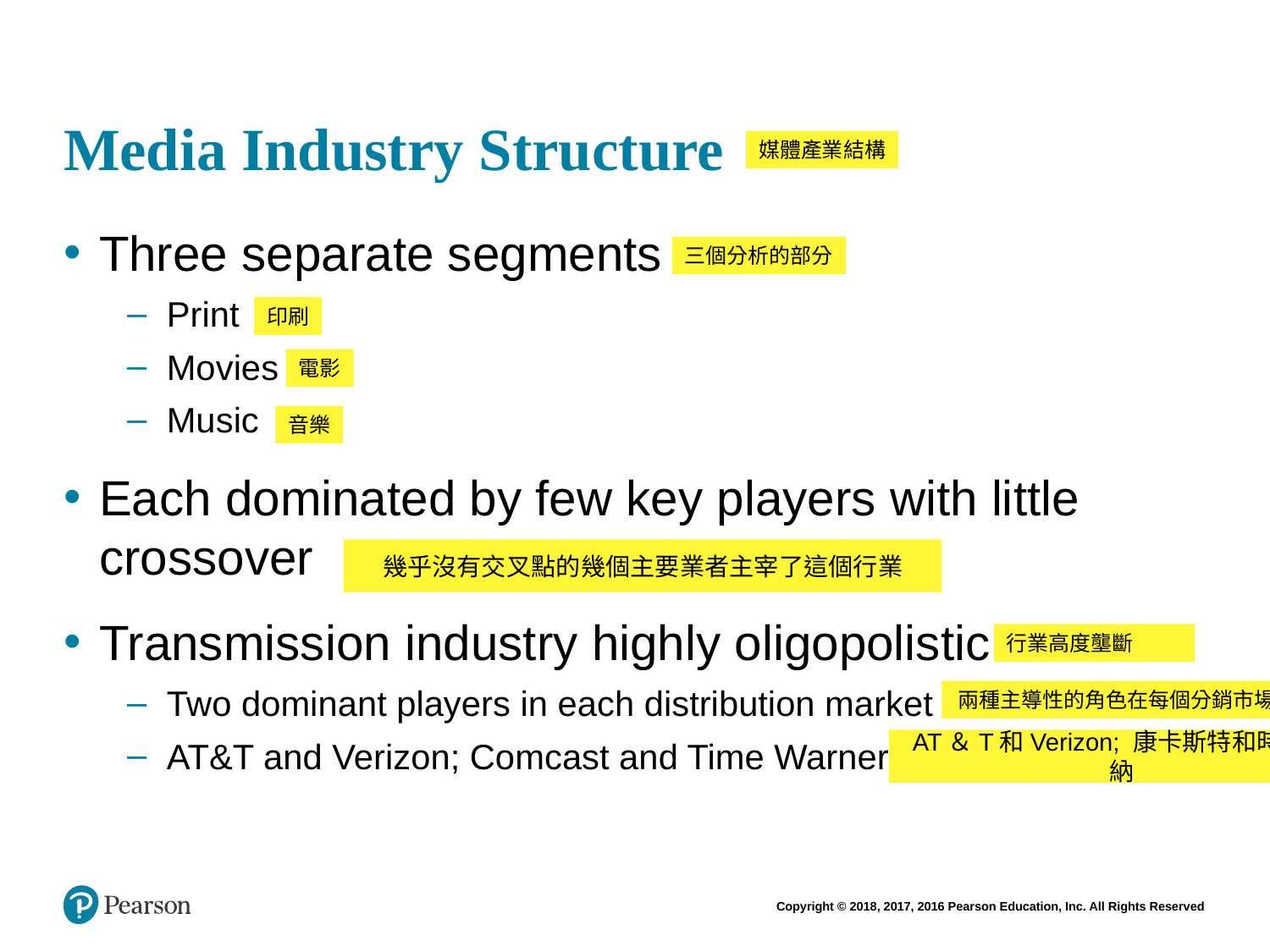

# Media Industry Structure
媒體產業結構
Three separate segments
Print
Movies
Music
Each dominated by few key players with little crossover
Transmission industry highly oligopolistic
Two dominant players in each distribution market
AT&T and Verizon; Comcast and Time Warner
三個分析的部分
印刷
電影
音樂
幾乎沒有交叉點的幾個主要業者主宰了這個行業
行業高度壟斷
兩種主導性的角色在每個分銷市場
AT＆T和Verizon; 康卡斯特和時代華納